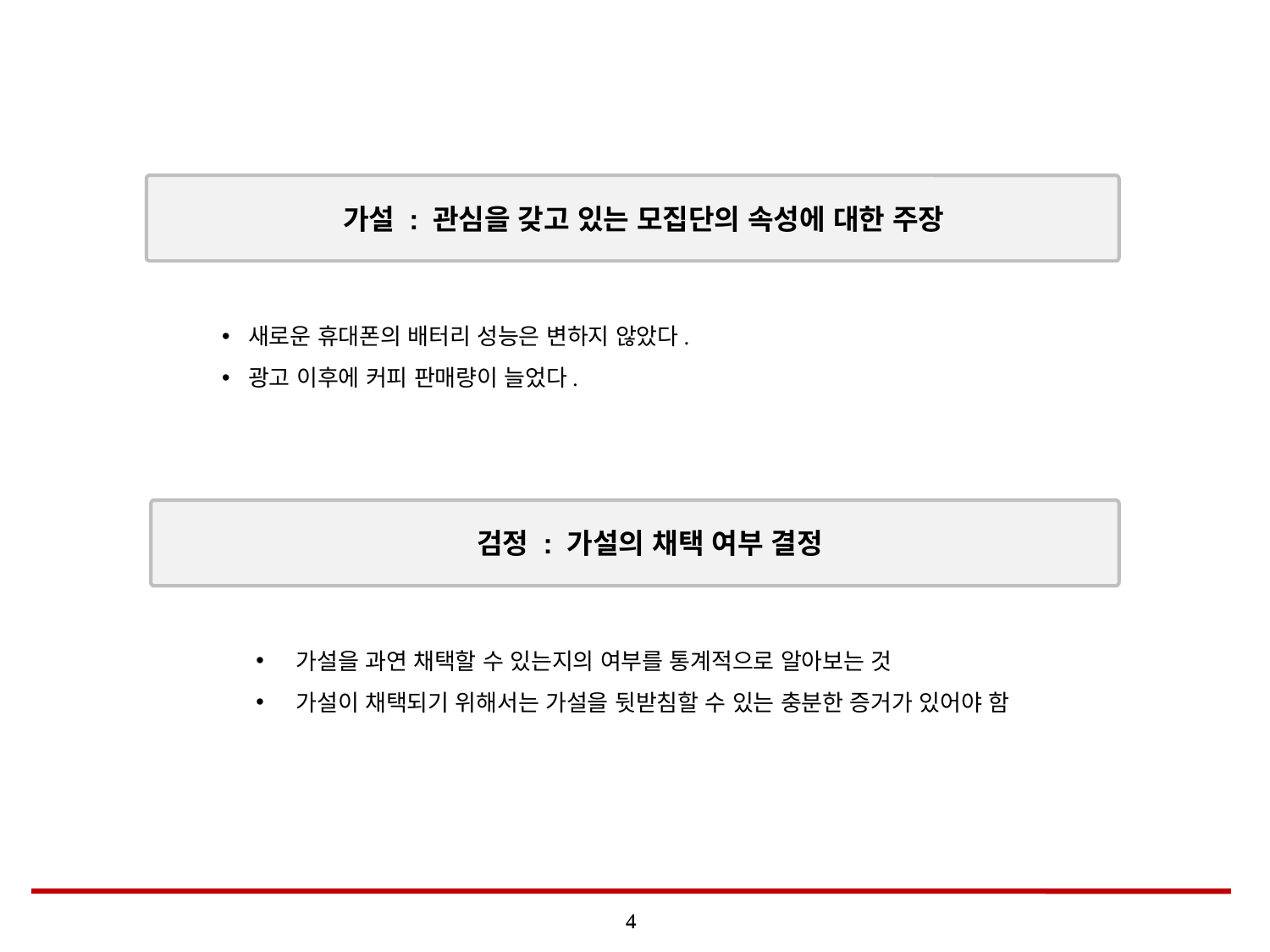

가설 : 관심을 갖고 있는 모집단의 속성에 대한 주장

새로운 휴대폰의 배터리 성능은 변하지 않았다.
광고 이후에 커피 판매량이 늘었다.

   검정 : 가설의 채택 여부 결정
가설을 과연 채택할 수 있는지의 여부를 통계적으로 알아보는 것
가설이 채택되기 위해서는 가설을 뒷받침할 수 있는 충분한 증거가 있어야 함